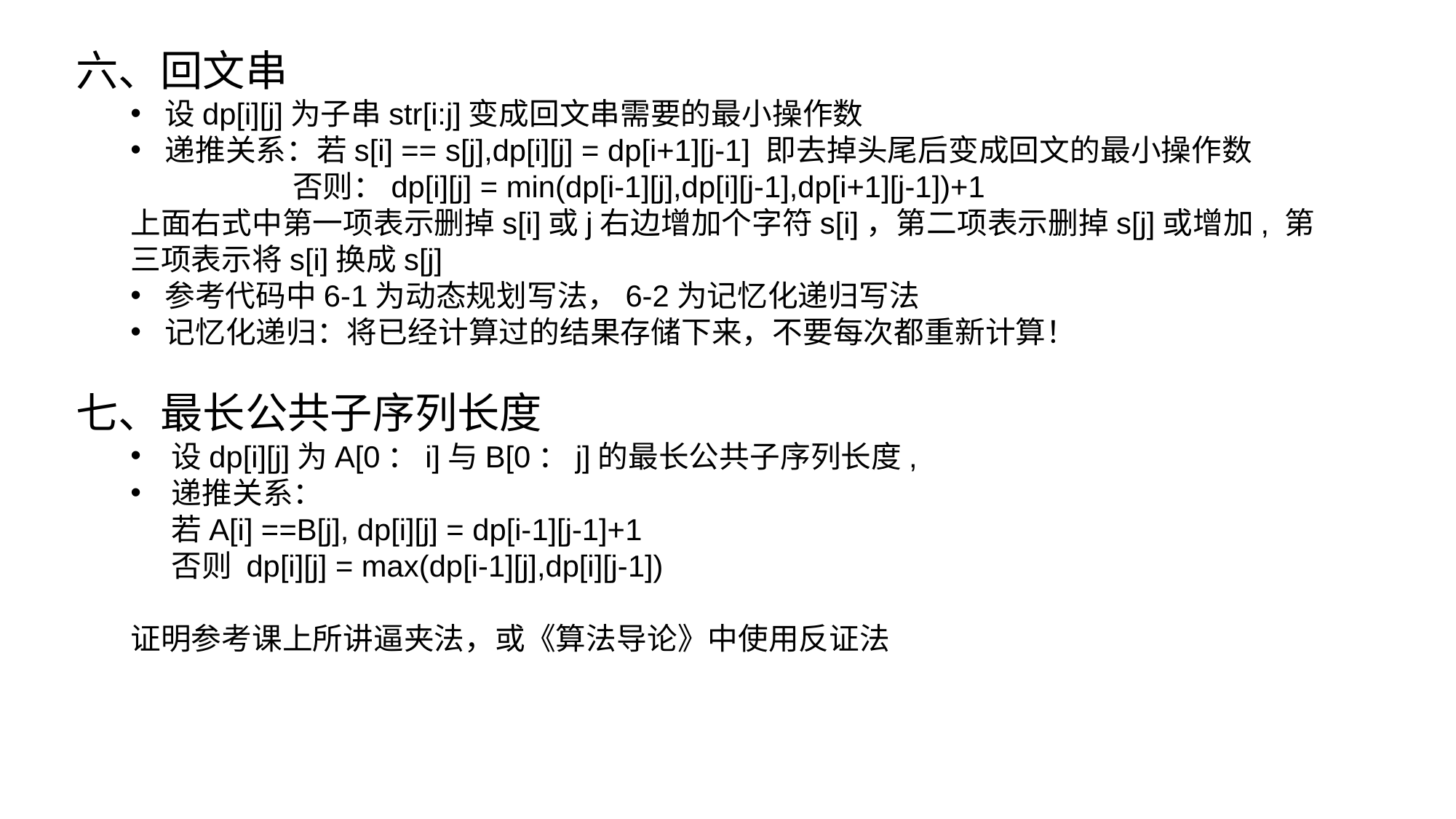

六、回文串
设dp[i][j]为子串str[i:j]变成回文串需要的最小操作数
递推关系：若s[i] == s[j],dp[i][j] = dp[i+1][j-1] 即去掉头尾后变成回文的最小操作数
                       否则：dp[i][j] = min(dp[i-1][j],dp[i][j-1],dp[i+1][j-1])+1
上面右式中第一项表示删掉s[i]或j右边增加个字符s[i]，第二项表示删掉s[j]或增加, 第三项表示将s[i]换成s[j]
参考代码中6-1为动态规划写法，6-2为记忆化递归写法
记忆化递归：将已经计算过的结果存储下来，不要每次都重新计算！

七、最长公共子序列长度
设dp[i][j]为A[0：i]与B[0：j]的最长公共子序列长度,
递推关系：
     若A[i] ==B[j], dp[i][j] = dp[i-1][j-1]+1
     否则 dp[i][j] = max(dp[i-1][j],dp[i][j-1])

证明参考课上所讲逼夹法，或《算法导论》中使用反证法